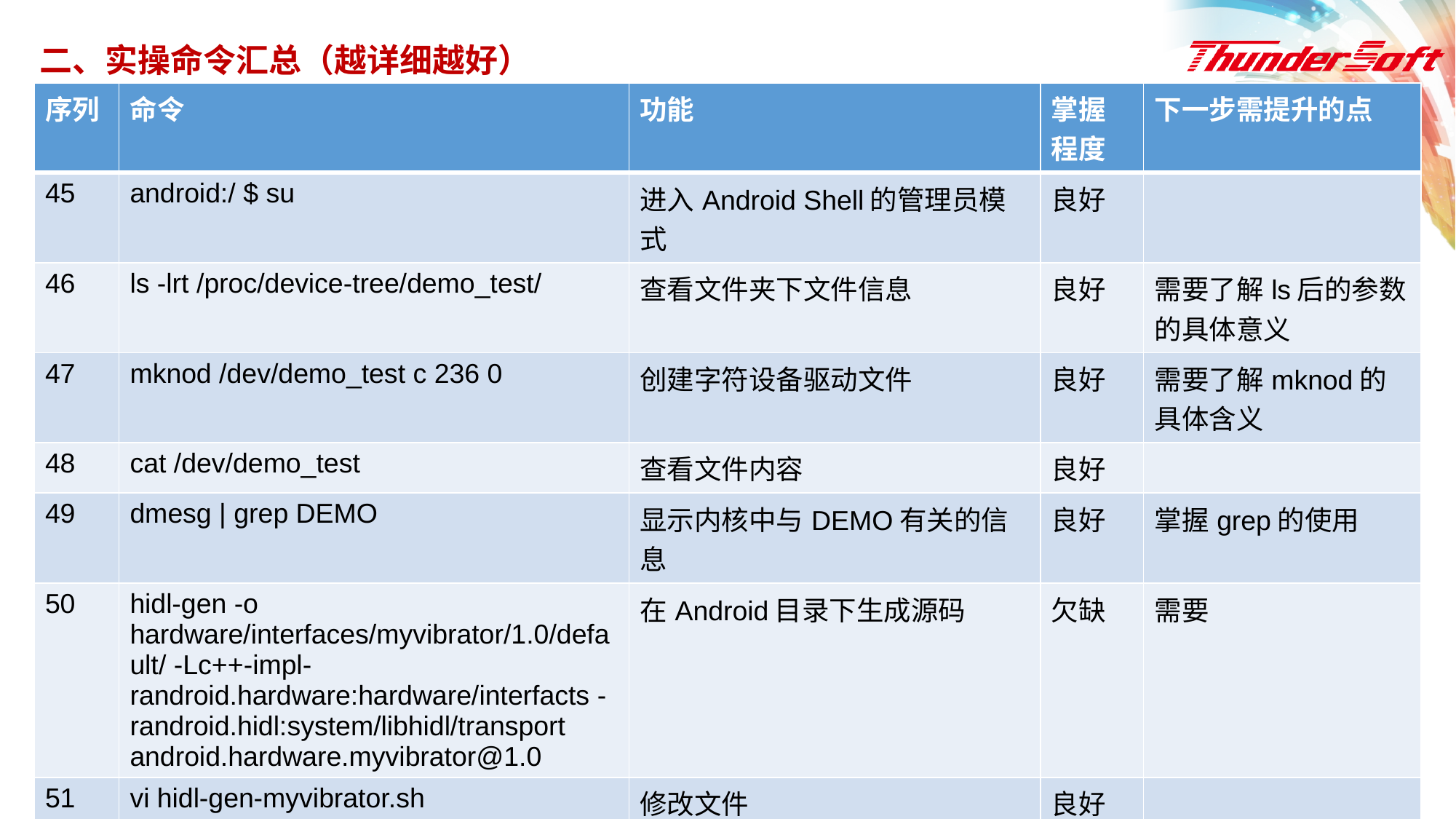

# 二、实操命令汇总（越详细越好）
| 序列 | 命令 | 功能 | 掌握程度 | 下一步需提升的点 |
| --- | --- | --- | --- | --- |
| 45 | android:/ $ su | 进入Android Shell的管理员模式 | 良好 |  |
| 46 | ls -lrt /proc/device-tree/demo\_test/ | 查看文件夹下文件信息 | 良好 | 需要了解ls后的参数的具体意义 |
| 47 | mknod /dev/demo\_test c 236 0 | 创建字符设备驱动文件 | 良好 | 需要了解mknod的具体含义 |
| 48 | cat /dev/demo\_test | 查看文件内容 | 良好 |  |
| 49 | dmesg | grep DEMO | 显示内核中与DEMO有关的信息 | 良好 | 掌握grep的使用 |
| 50 | hidl-gen -o hardware/interfaces/myvibrator/1.0/default/ -Lc++-impl-randroid.hardware:hardware/interfacts -randroid.hidl:system/libhidl/transport android.hardware.myvibrator@1.0 | 在Android目录下生成源码 | 欠缺 | 需要 |
| 51 | vi hidl-gen-myvibrator.sh | 修改文件 | 良好 |  |
| 52 | chmod +x hidl-gen-myvibrator.sh | 赋予执行权限 | 良好 |  |